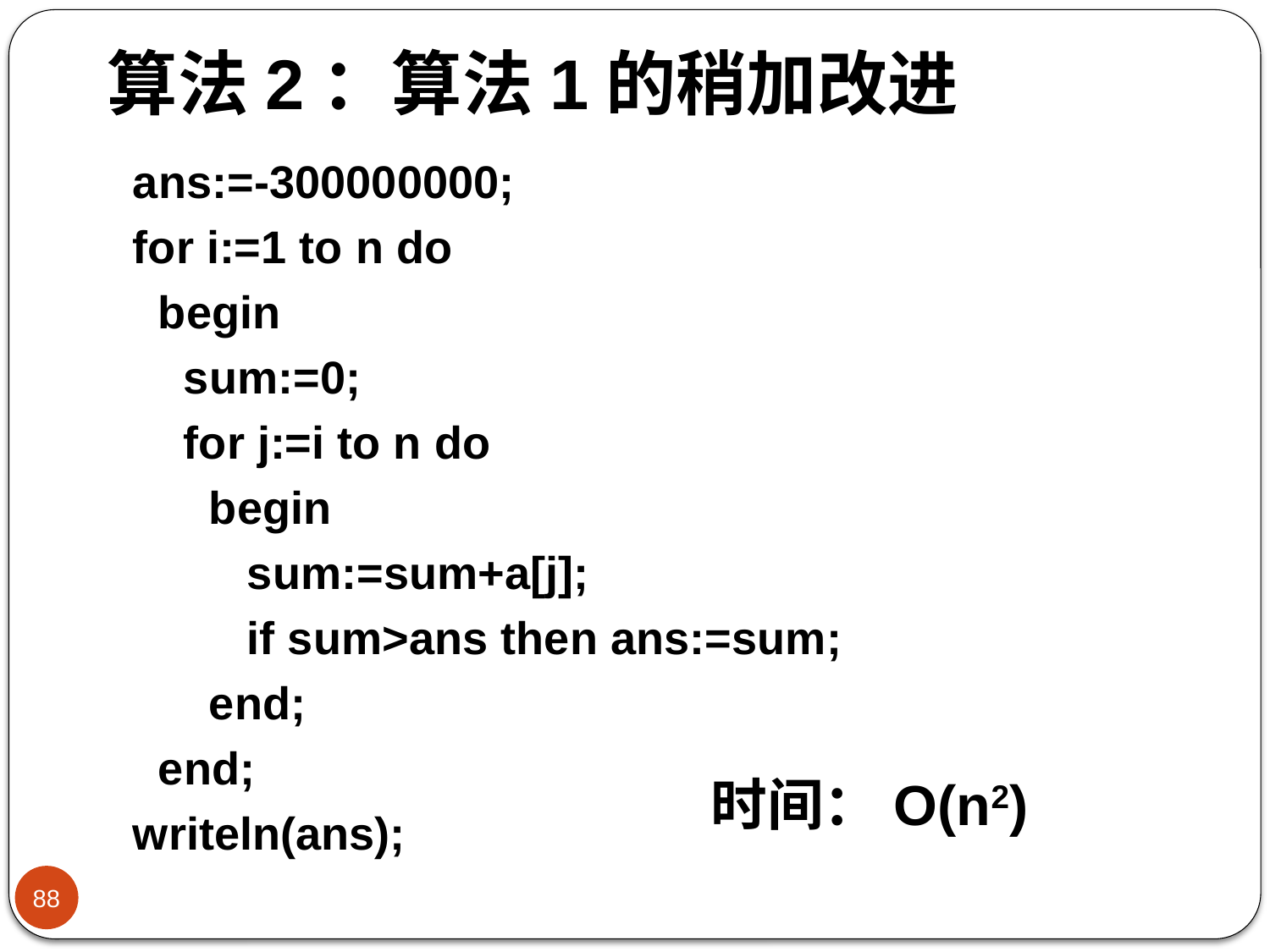

# 算法2：算法1的稍加改进
  ans:=-300000000;
  for i:=1 to n do
    begin
      sum:=0;
      for j:=i to n do
        begin
           sum:=sum+a[j];
           if sum>ans then ans:=sum;
        end;
    end;
  writeln(ans);
 时间：O(n2)
88